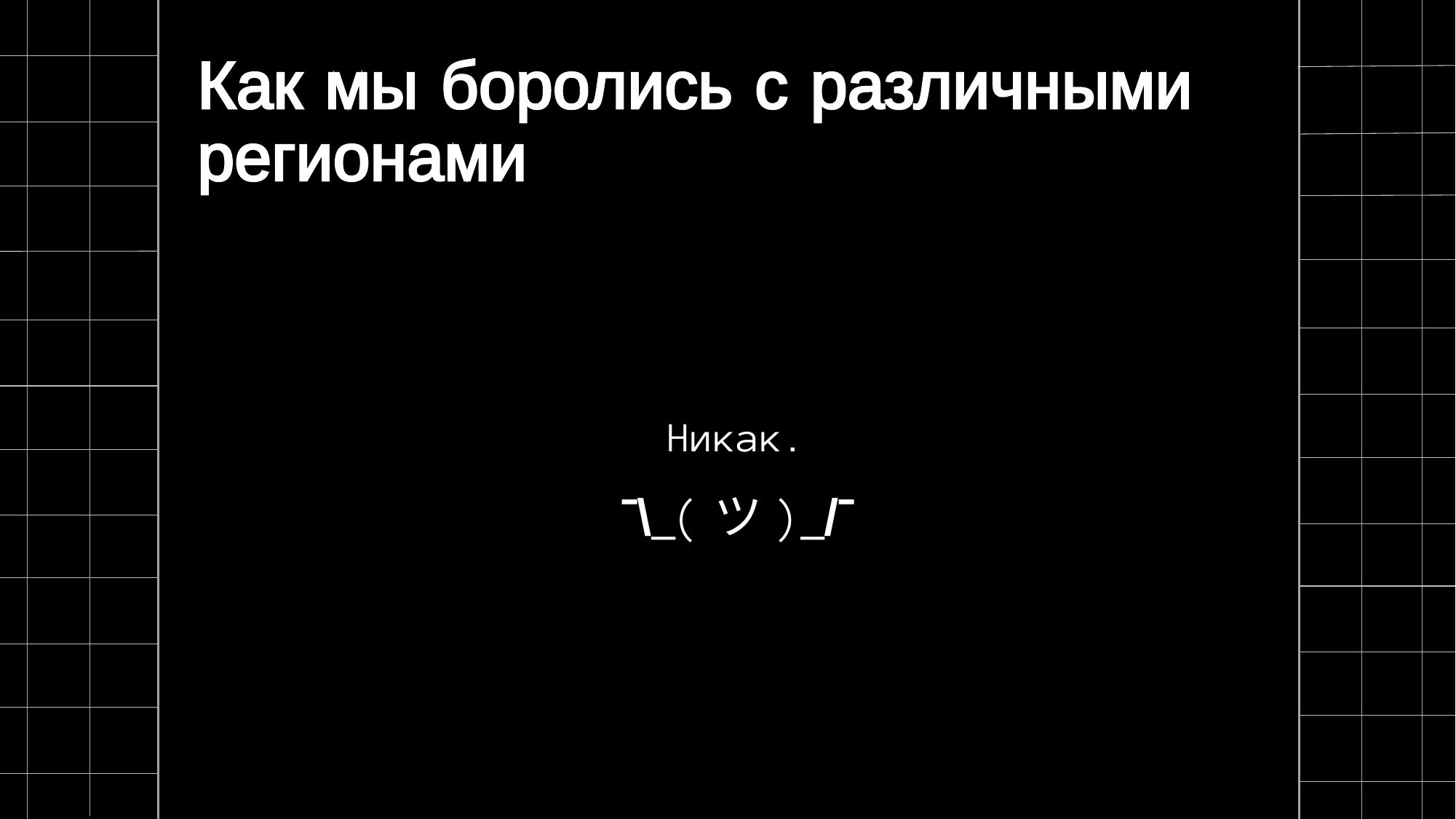

# Как мы боролись с различными регионами
Никак.

¯\_(ツ)_/¯